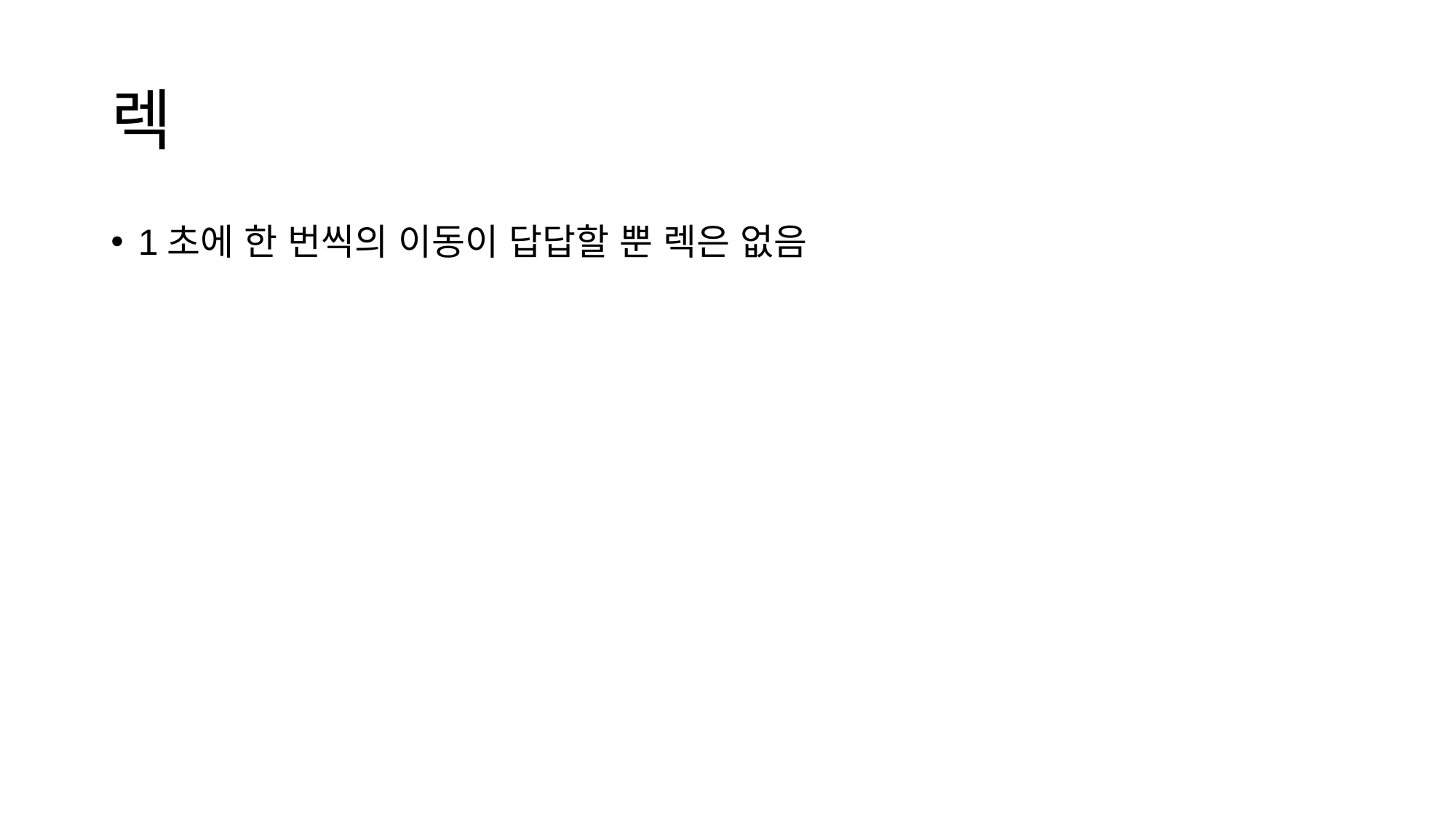

# 렉
1초에 한 번씩의 이동이 답답할 뿐 렉은 없음